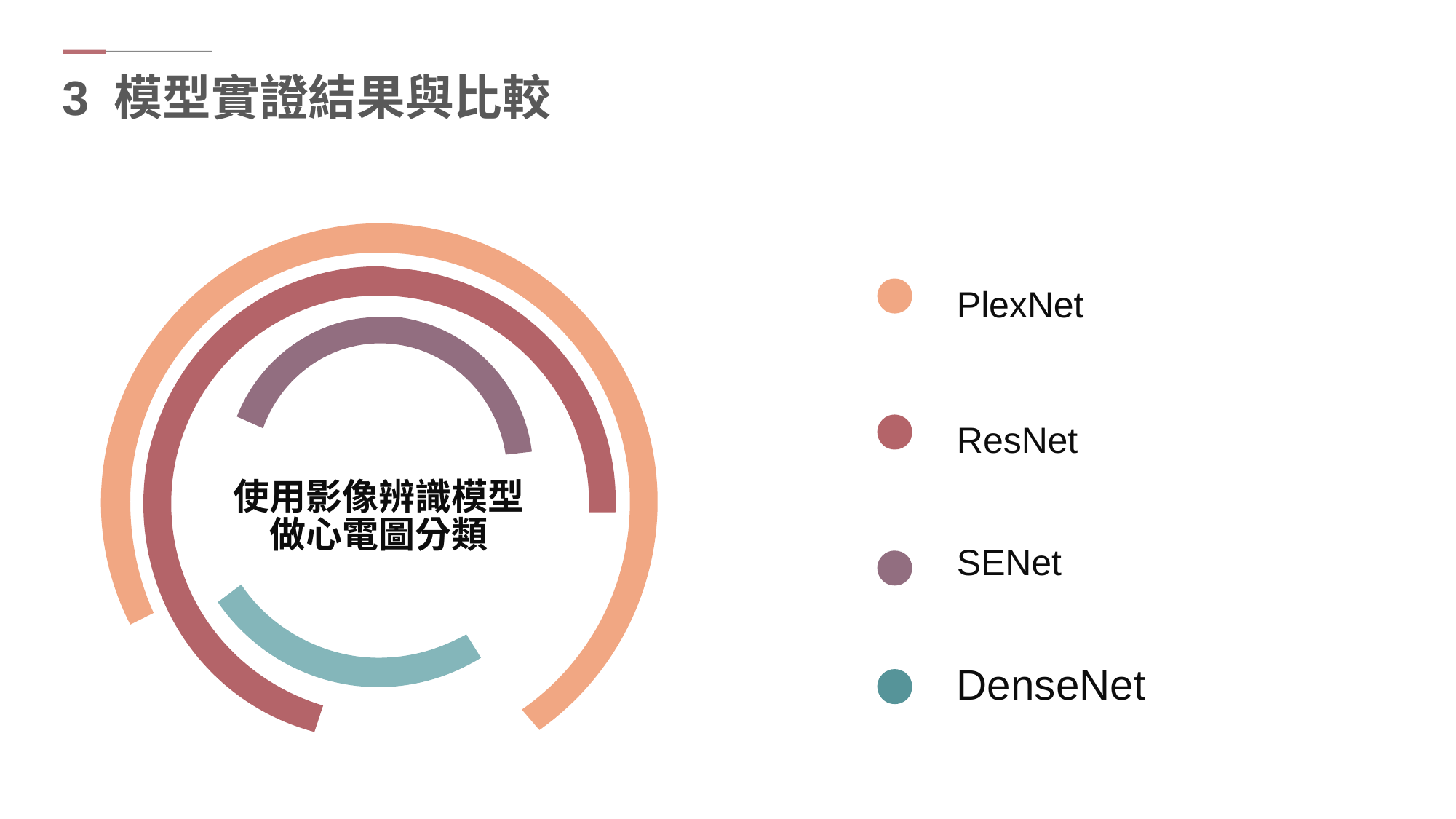

3 模型實證結果與比較

使用影像辨識模型
做心電圖分類

PlexNet

ResNet

SENet

DenseNet